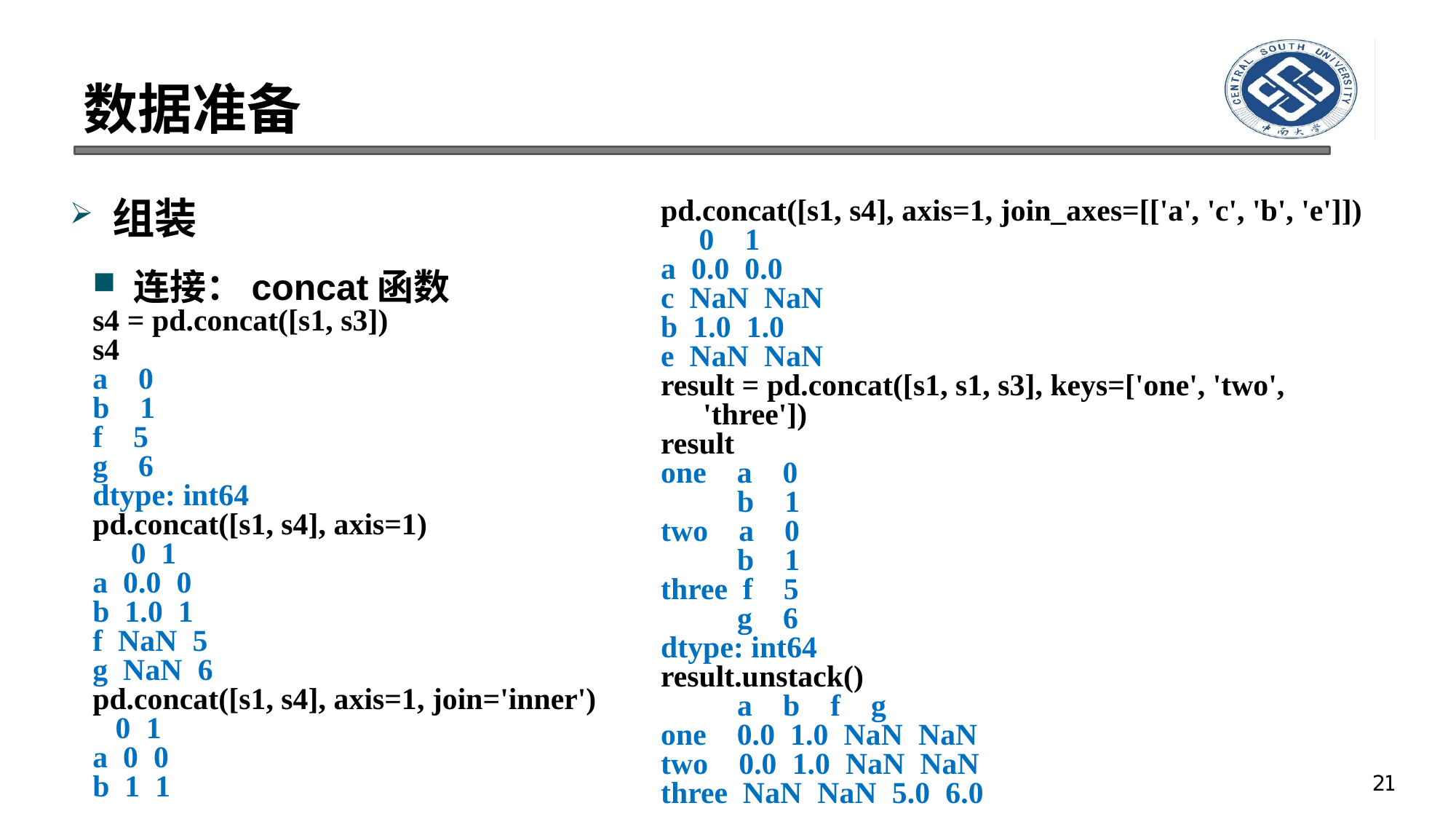

# 数据准备
组装
连接：concat函数
s4 = pd.concat([s1, s3])
s4
a    0
b    1
f    5
g    6
dtype: int64
pd.concat([s1, s4], axis=1)
     0  1
a  0.0  0
b  1.0  1
f  NaN  5
g  NaN  6
pd.concat([s1, s4], axis=1, join='inner')
   0  1
a  0  0
b  1  1
pd.concat([s1, s4], axis=1, join_axes=[['a', 'c', 'b', 'e']])
     0    1
a  0.0  0.0
c  NaN  NaN
b  1.0  1.0
e  NaN  NaN
result = pd.concat([s1, s1, s3], keys=['one', 'two', 'three'])
result
one    a    0
          b    1
two    a    0
          b    1
three  f    5
          g    6
dtype: int64
result.unstack()
          a    b    f    g
one    0.0  1.0  NaN  NaN
two    0.0  1.0  NaN  NaN
three  NaN  NaN  5.0  6.0
21